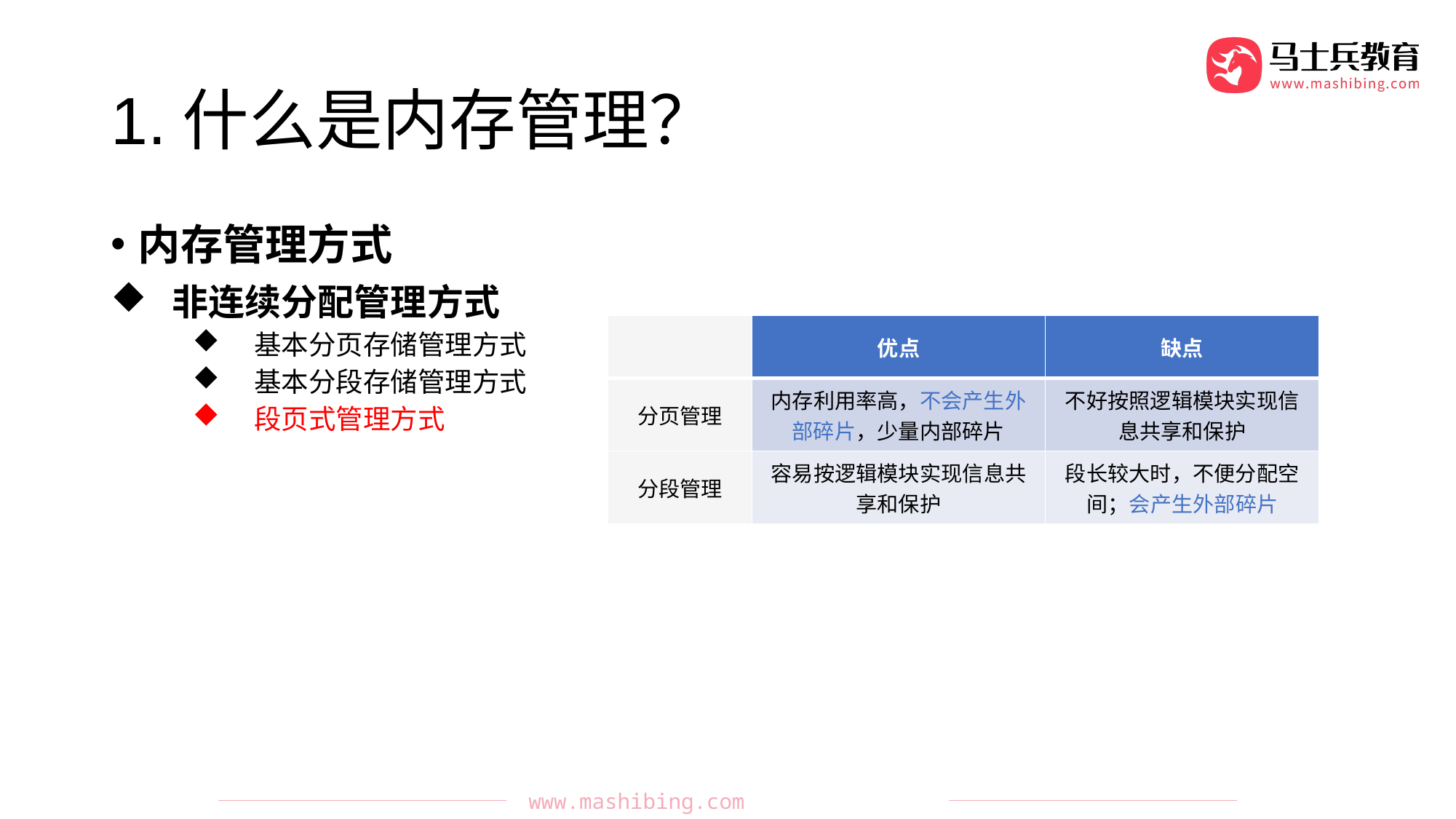

# 1.什么是内存管理？
内存管理方式
非连续分配管理方式
基本分页存储管理方式
基本分段存储管理方式
段页式管理方式
|  | 优点 | 缺点 |
| --- | --- | --- |
| 分页管理 | 内存利用率高，不会产生外部碎片，少量内部碎片 | 不好按照逻辑模块实现信息共享和保护 |
| 分段管理 | 容易按逻辑模块实现信息共享和保护 | 段长较大时，不便分配空间；会产生外部碎片 |